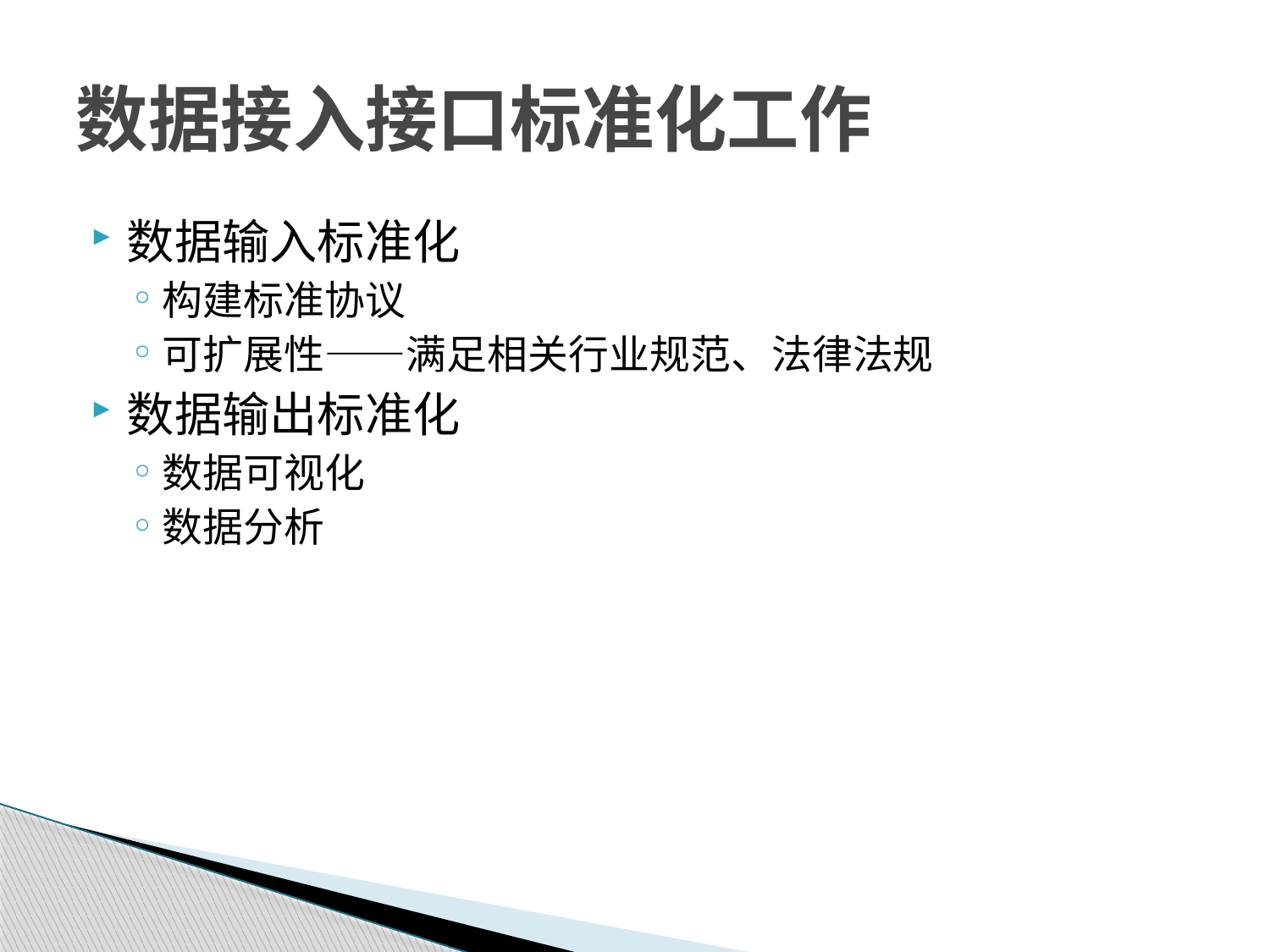

# 数据接入接口标准化工作
数据输入标准化
构建标准协议
可扩展性——满足相关行业规范、法律法规
数据输出标准化
数据可视化
数据分析